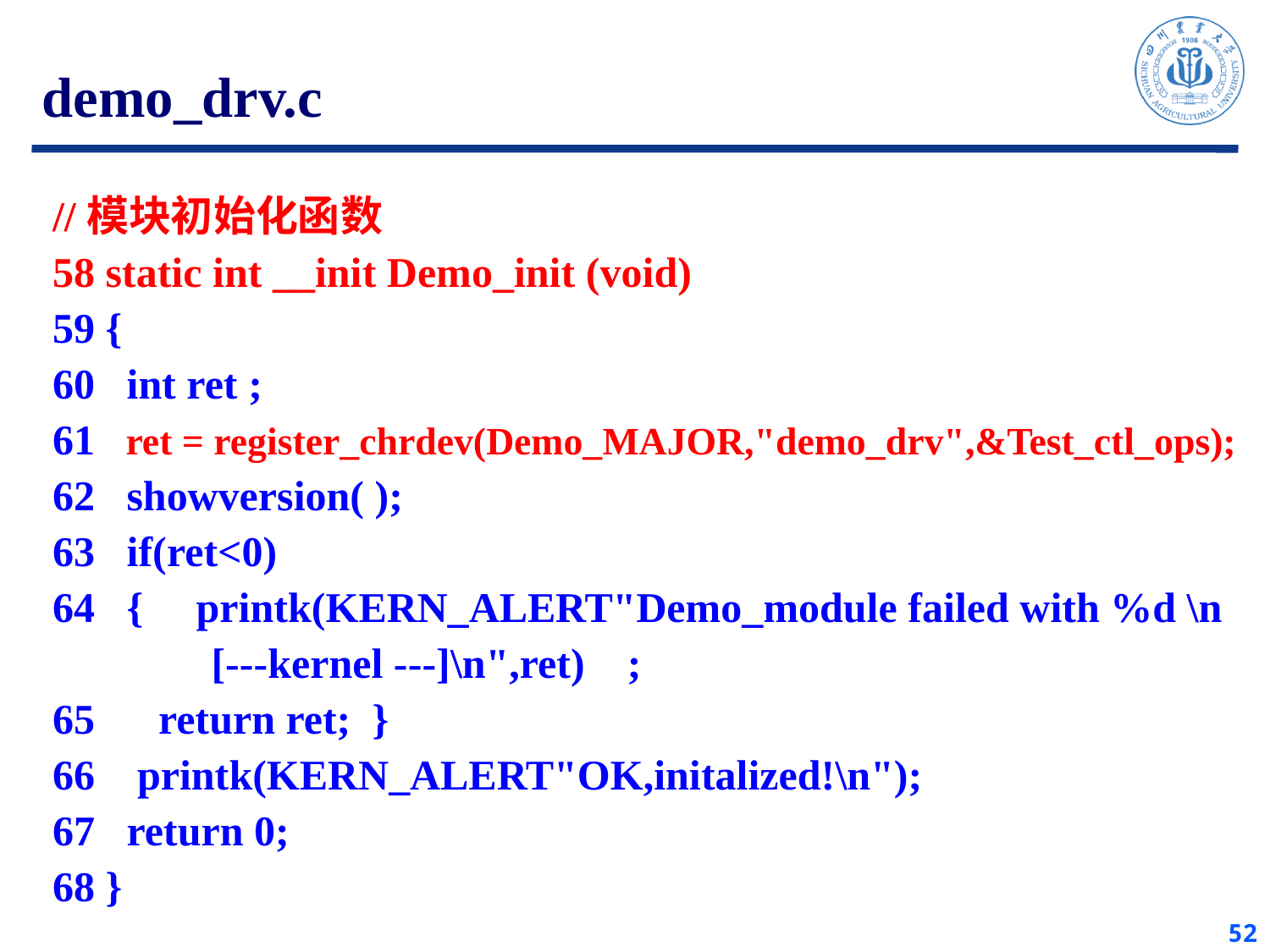

demo_drv.c
 //模块初始化函数
 58 static int __init Demo_init (void)
 59 {
 60   int ret ;
 61   ret = register_chrdev(Demo_MAJOR,"demo_drv",&Test_ctl_ops);
 62   showversion( );
 63   if(ret<0)
 64   {     printk(KERN_ALERT"Demo_module failed with %d \n
                [---kernel ---]\n",ret)    ;
 65      return ret;  }
 66    printk(KERN_ALERT"OK,initalized!\n");
 67   return 0;
 68 }